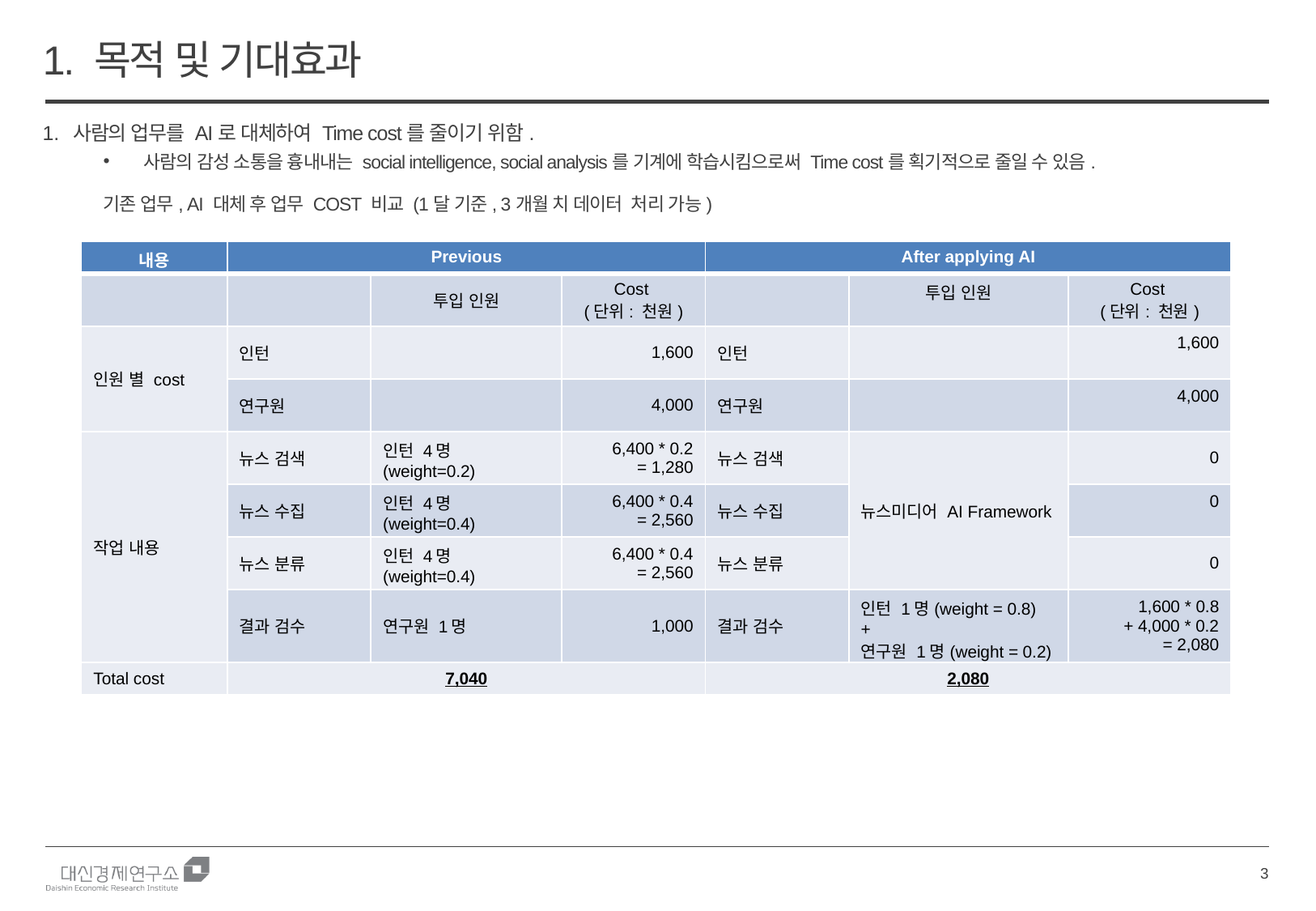

1. 목적 및 기대효과
사람의 업무를 AI로 대체하여 Time cost를 줄이기 위함.
 사람의 감성 소통을 흉내내는 social intelligence, social analysis를 기계에 학습시킴으로써 Time cost를 획기적으로 줄일 수 있음.

기존 업무, AI 대체 후 업무 COST 비교 (1달 기준, 3개월 치 데이터  처리 가능)

| 내용 | Previous |  |  | After applying AI |  |  |
| --- | --- | --- | --- | --- | --- | --- |
|  |  | 투입 인원 | Cost (단위: 천원) |  | 투입 인원 | Cost (단위: 천원) |
| 인원 별 cost | 인턴 |  | 1,600 | 인턴 |  | 1,600 |
|  | 연구원 |  | 4,000 | 연구원 |  | 4,000 |
| 작업 내용 | 뉴스 검색 | 인턴 4명 (weight=0.2) | 6,400 \* 0.2 = 1,280 | 뉴스 검색 | 뉴스미디어 AI Framework | 0 |
|  | 뉴스 수집 | 인턴 4명 (weight=0.4) | 6,400 \* 0.4 = 2,560 | 뉴스 수집 |  | 0 |
|  | 뉴스 분류 | 인턴 4명 (weight=0.4) | 6,400 \* 0.4 = 2,560 | 뉴스 분류 |  | 0 |
|  | 결과 검수 | 연구원 1명 | 1,000 | 결과 검수 | 인턴 1명(weight = 0.8) + 연구원 1명(weight = 0.2) | 1,600 \* 0.8 + 4,000 \* 0.2 = 2,080 |
| Total cost | 7,040 |  |  | 2,080 |  |  |
3